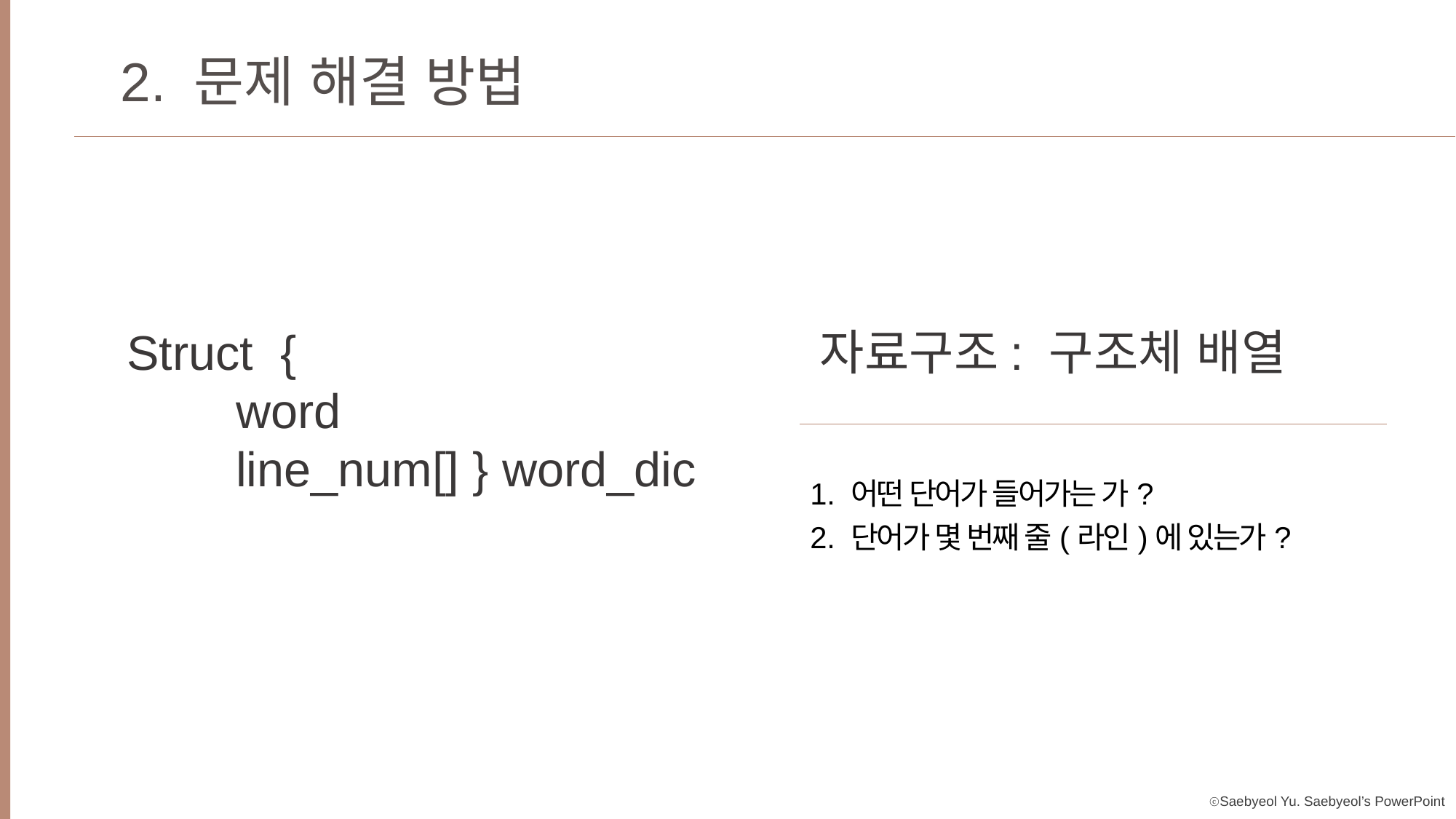

2. 문제 해결 방법

Struct  {
	word
	line_num[] } word_dic
자료구조: 구조체 배열
어떤 단어가 들어가는 가?
단어가 몇 번째 줄(라인)에 있는가?